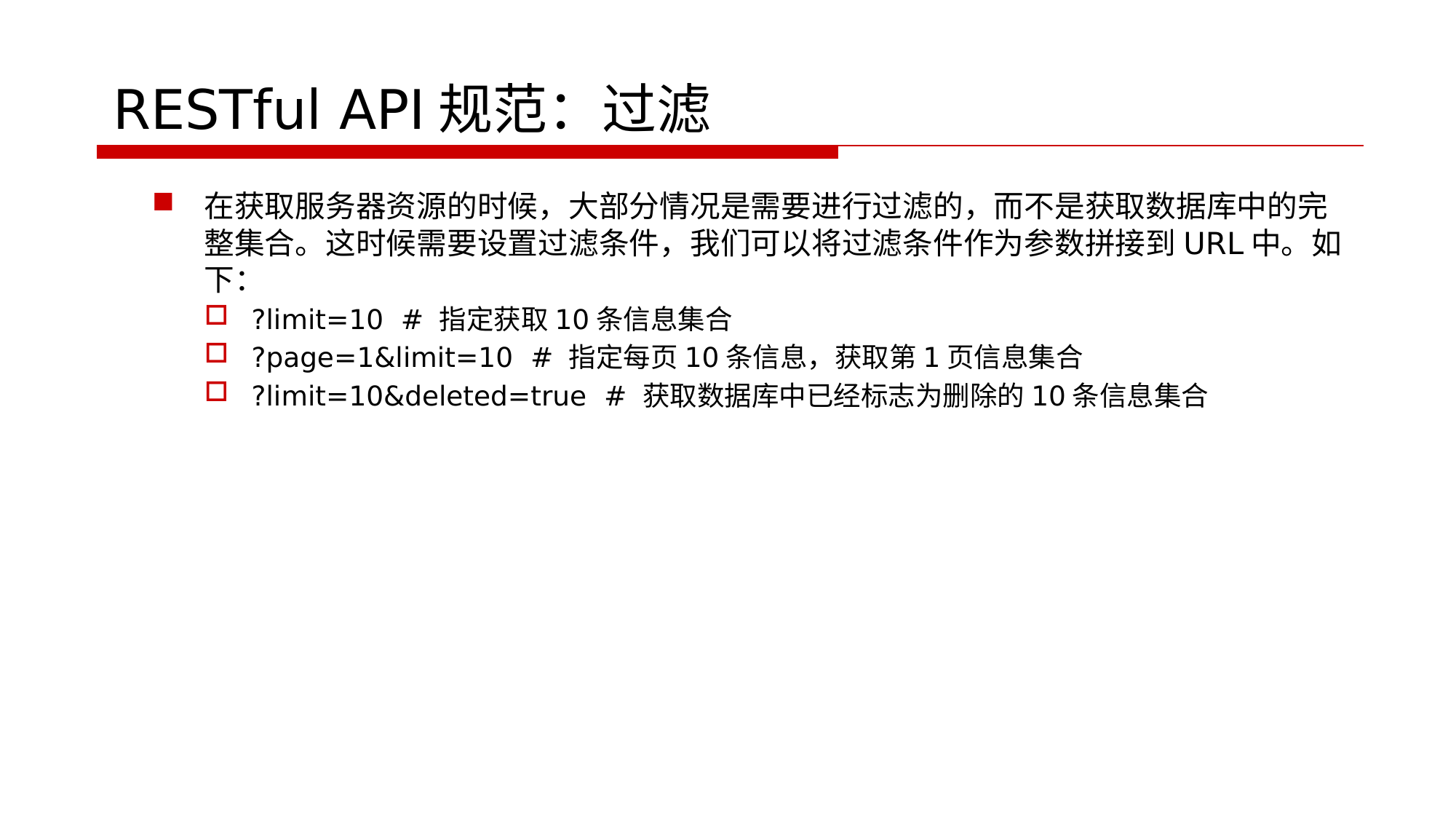

# RESTful API规范：过滤
在获取服务器资源的时候，大部分情况是需要进行过滤的，而不是获取数据库中的完整集合。这时候需要设置过滤条件，我们可以将过滤条件作为参数拼接到URL中。如下：
?limit=10  # 指定获取10条信息集合
?page=1&limit=10  # 指定每页10条信息，获取第1页信息集合
?limit=10&deleted=true  # 获取数据库中已经标志为删除的10条信息集合